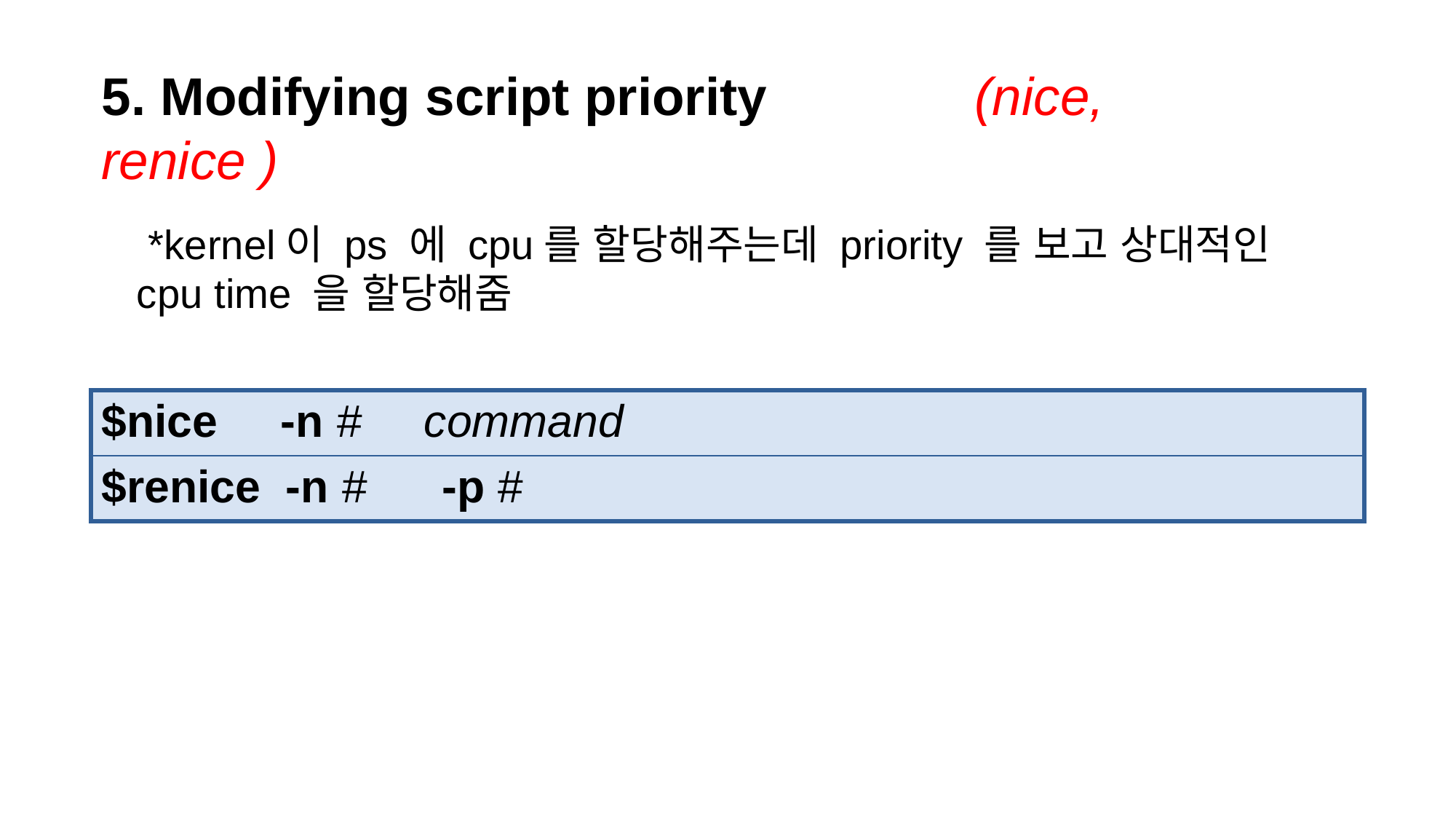

5. Modifying script priority		(nice, renice )
 *kernel이 ps 에 cpu를 할당해주는데 priority 를 보고 상대적인 cpu time 을 할당해줌
| $nice -n # command |
| --- |
| $renice -n # -p # |